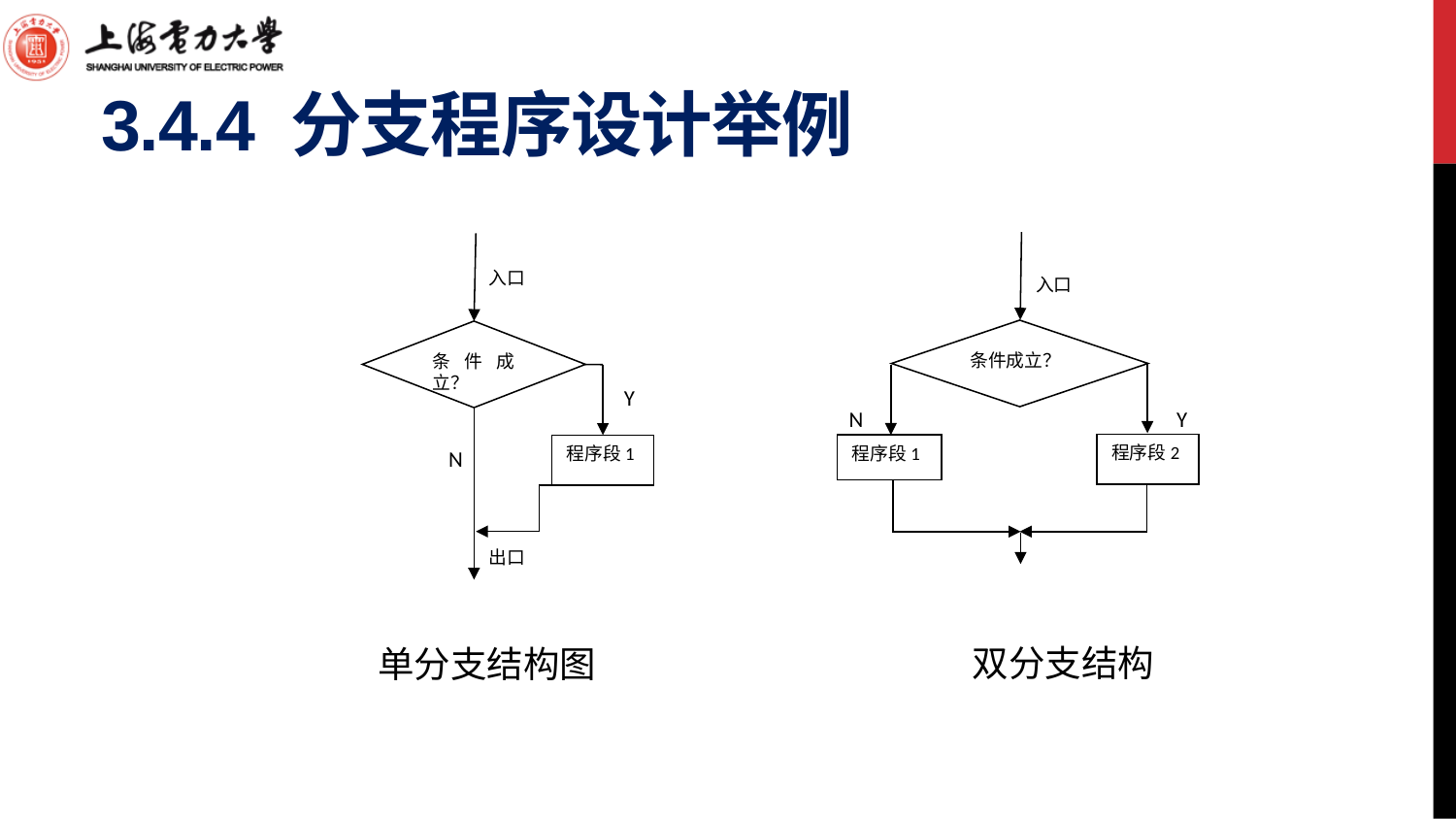

# 3.4.4 分支程序设计举例
条件成立？
程序段1
Y
入口
出口
入口
条件成立？
N
Y
程序段2
程序段1
N
双分支结构
单分支结构图